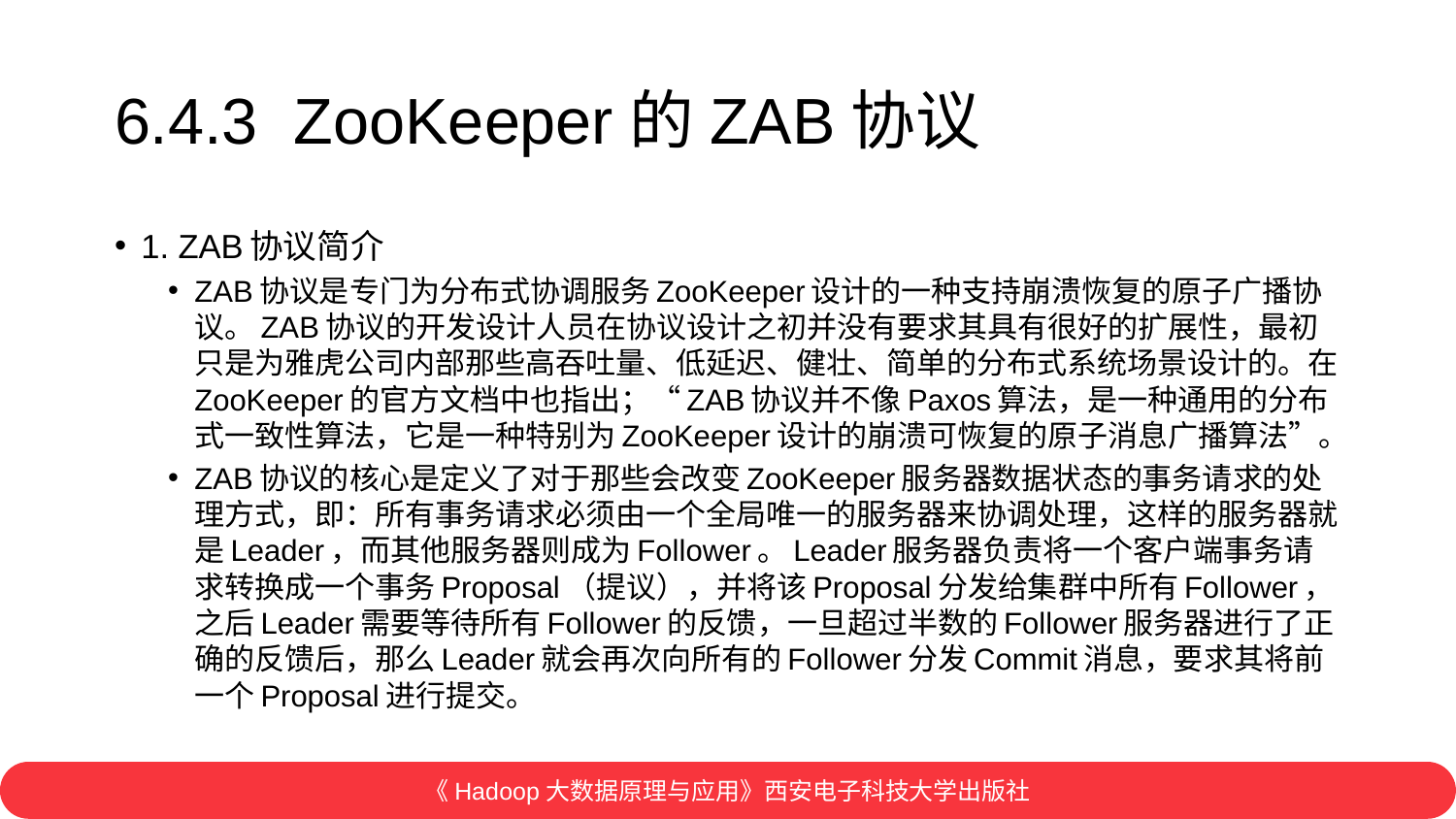

# 6.4.3  ZooKeeper的ZAB协议
1. ZAB协议简介
ZAB协议是专门为分布式协调服务ZooKeeper设计的一种支持崩溃恢复的原子广播协议。ZAB协议的开发设计人员在协议设计之初并没有要求其具有很好的扩展性，最初只是为雅虎公司内部那些高吞吐量、低延迟、健壮、简单的分布式系统场景设计的。在ZooKeeper的官方文档中也指出；“ZAB协议并不像Paxos算法，是一种通用的分布式一致性算法，它是一种特别为ZooKeeper设计的崩溃可恢复的原子消息广播算法”。
ZAB协议的核心是定义了对于那些会改变ZooKeeper服务器数据状态的事务请求的处理方式，即：所有事务请求必须由一个全局唯一的服务器来协调处理，这样的服务器就是Leader，而其他服务器则成为Follower。Leader服务器负责将一个客户端事务请求转换成一个事务Proposal（提议），并将该Proposal分发给集群中所有Follower，之后Leader需要等待所有Follower的反馈，一旦超过半数的Follower服务器进行了正确的反馈后，那么Leader就会再次向所有的Follower分发Commit消息，要求其将前一个Proposal进行提交。